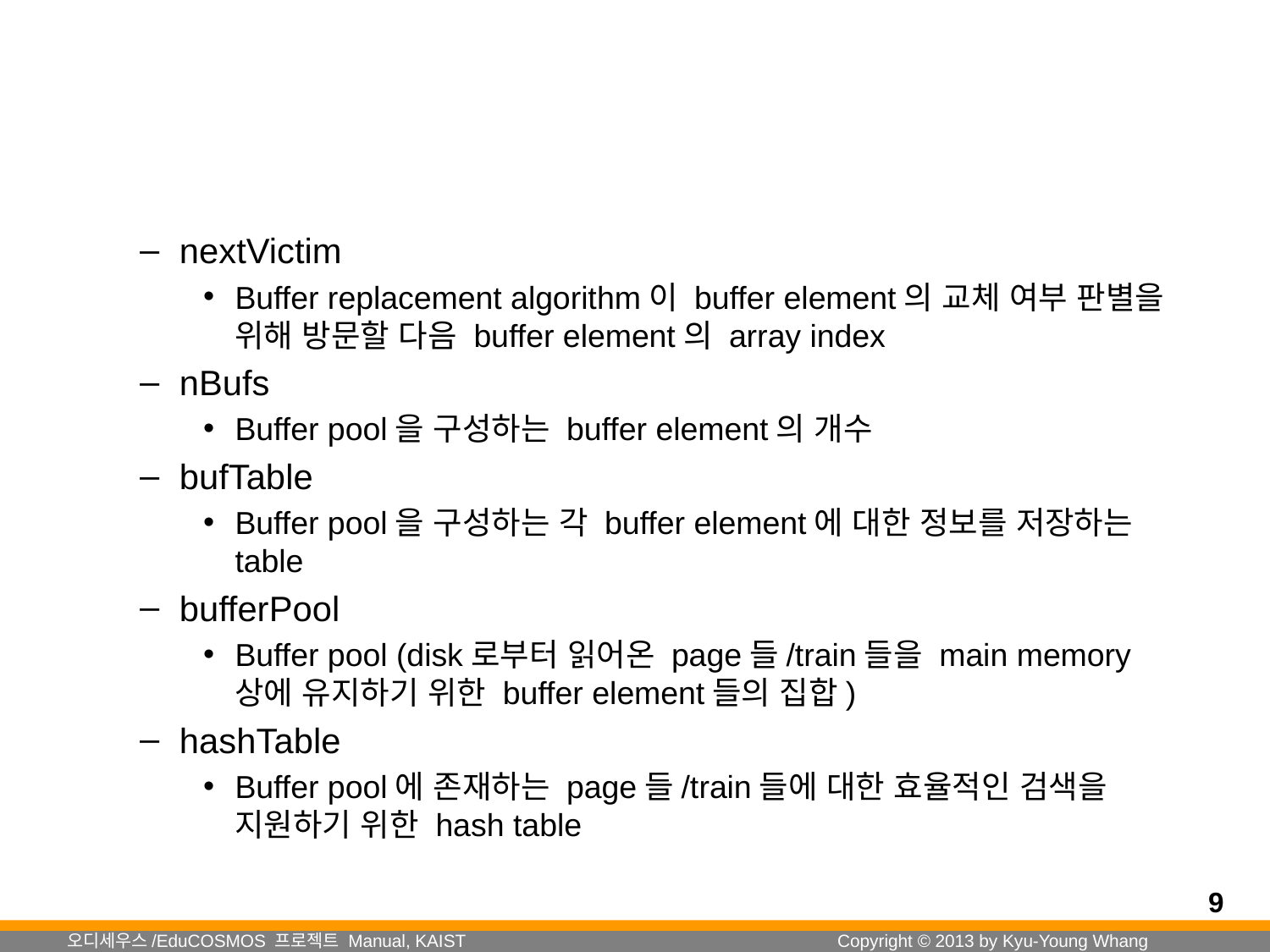

#
nextVictim
Buffer replacement algorithm이 buffer element의 교체 여부 판별을 위해 방문할 다음 buffer element의 array index
nBufs
Buffer pool을 구성하는 buffer element의 개수
bufTable
Buffer pool을 구성하는 각 buffer element에 대한 정보를 저장하는 table
bufferPool
Buffer pool (disk로부터 읽어온 page들/train들을 main memory 상에 유지하기 위한 buffer element들의 집합)
hashTable
Buffer pool에 존재하는 page들/train들에 대한 효율적인 검색을 지원하기 위한 hash table